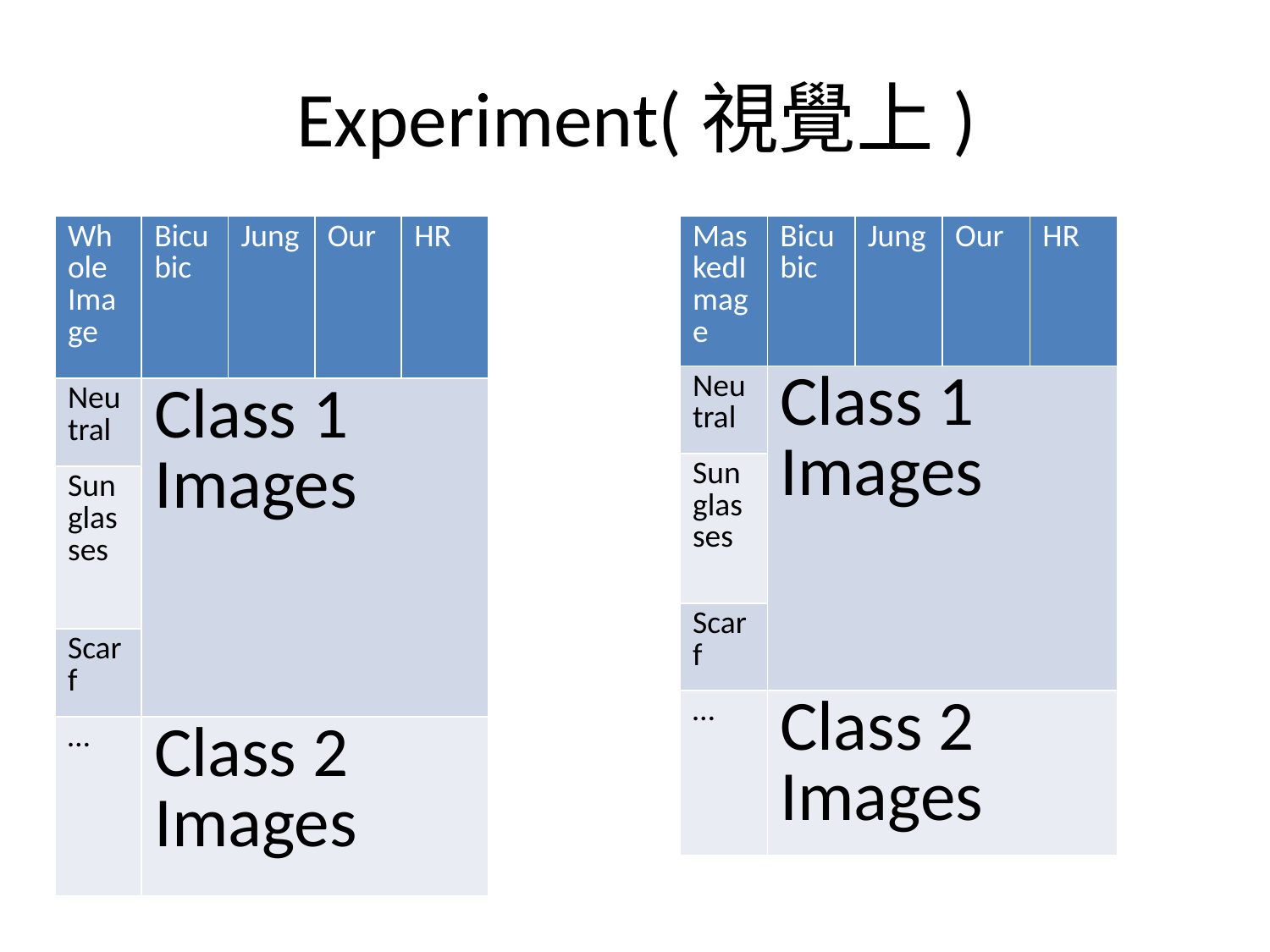

# Experiment(視覺上)
| MaskedImage | Bicubic | Jung | Our | HR |
| --- | --- | --- | --- | --- |
| Neutral | Class 1 Images |  |  |  |
| Sun glasses |  |  |  |  |
| Scarf |  |  |  |  |
| … | Class 2 Images |  |  |  |
| Whole Image | Bicubic | Jung | Our | HR |
| --- | --- | --- | --- | --- |
| Neutral | Class 1 Images |  |  |  |
| Sun glasses |  |  |  |  |
| Scarf |  |  |  |  |
| … | Class 2 Images |  |  |  |